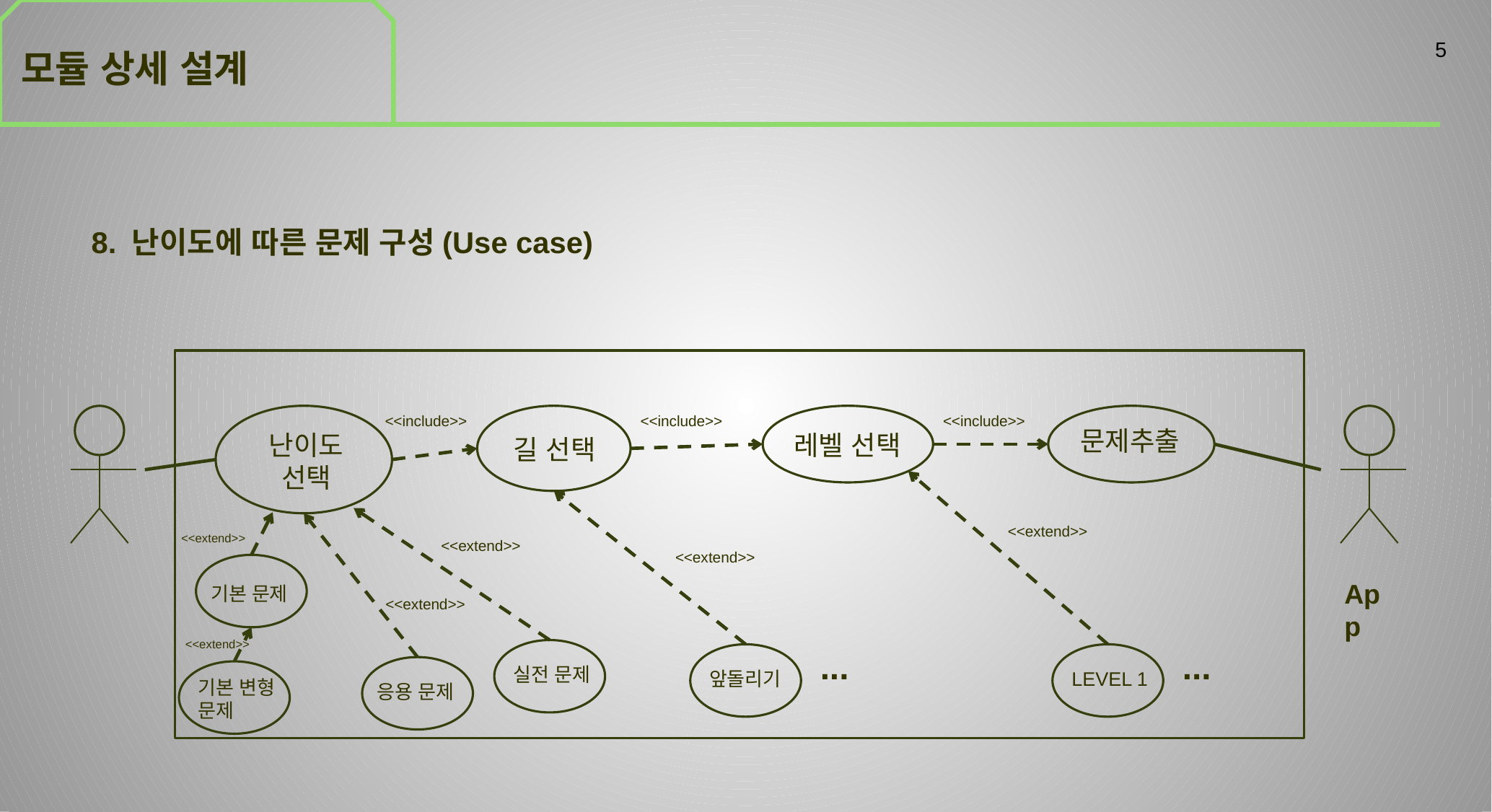

모듈 상세 설계
5
 8. 난이도에 따른 문제 구성(Use case)

<<include>>

<<include>>

<<include>>

문제추출
난이도
선택
레벨 선택
길 선택
<<extend>>
<<extend>>
<<extend>>
<<extend>>

App
기본 문제
<<extend>>
<<extend>>

...
...

실전 문제

앞돌리기
LEVEL 1
기본 변형 문제
응용 문제